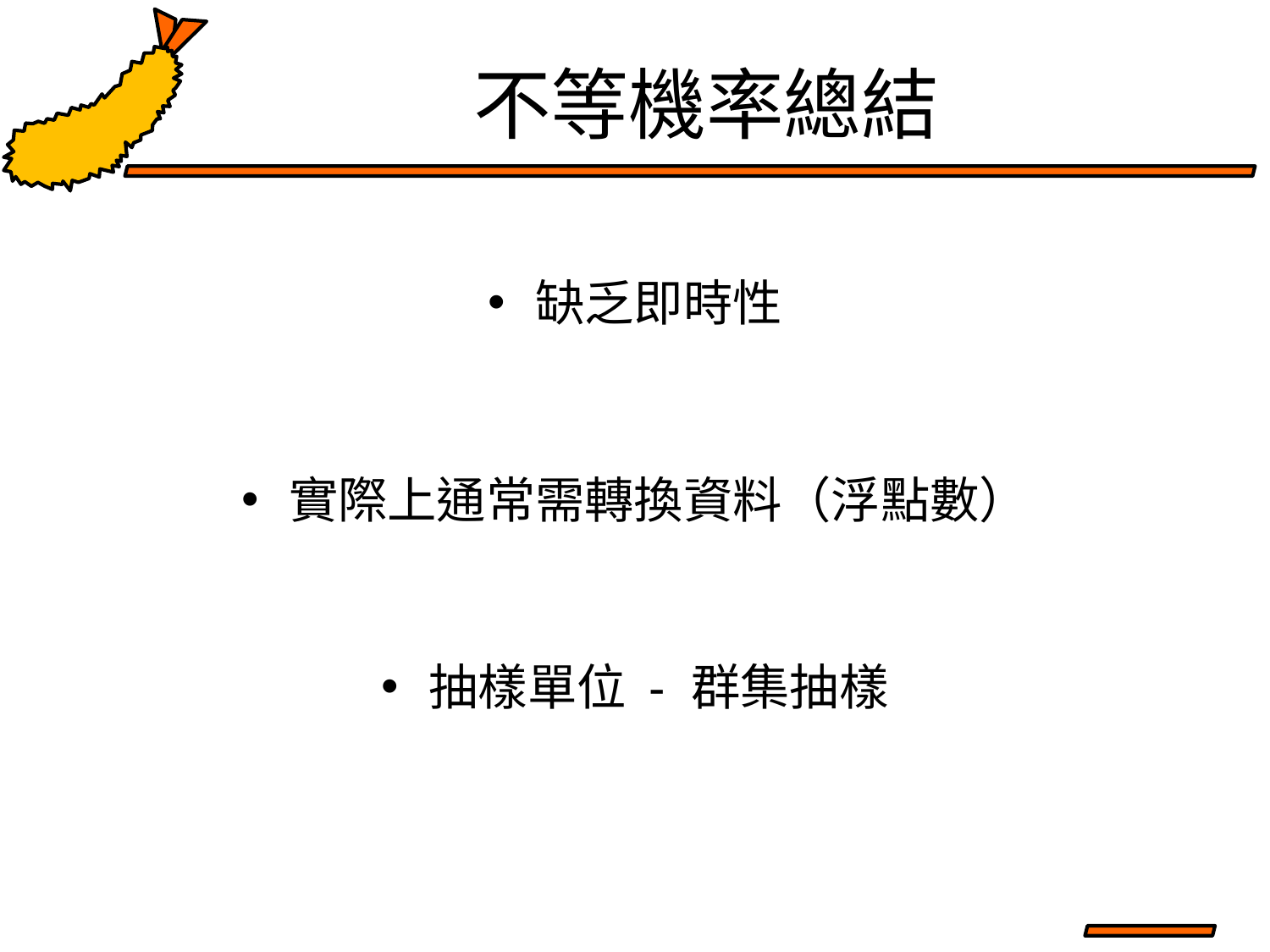

# 不等機率總結
缺乏即時性

實際上通常需轉換資料（浮點數）
抽樣單位 - 群集抽樣